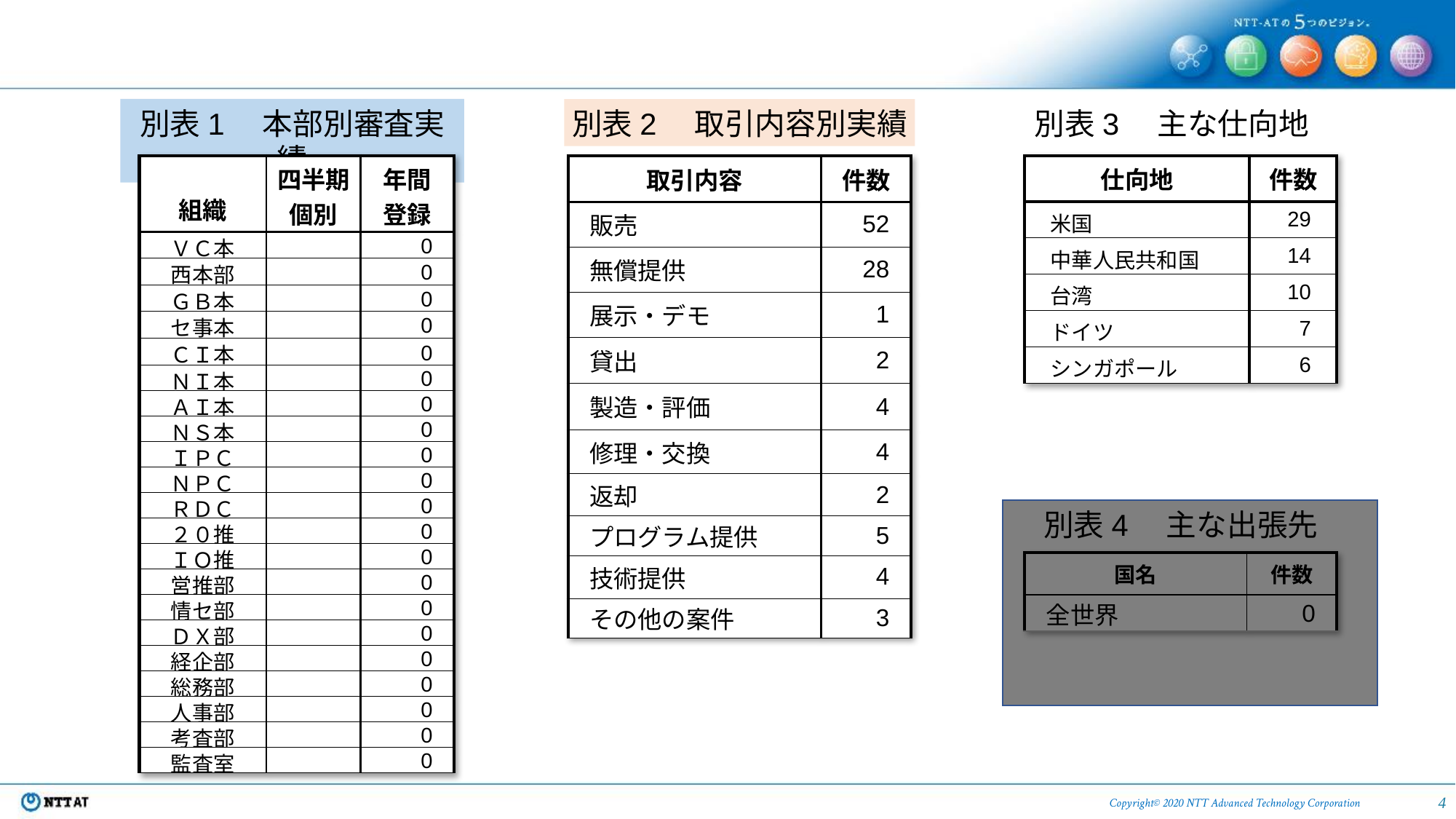

#
別表1　本部別審査実績
別表2　取引内容別実績
別表3　主な仕向地
| 組織 | 四半期 個別 | 年間 登録 |
| --- | --- | --- |
| ＶＣ本 |  | 0 |
| 西本部 |  | 0 |
| ＧＢ本 |  | 0 |
| セ事本 |  | 0 |
| ＣＩ本 |  | 0 |
| ＮＩ本 |  | 0 |
| ＡＩ本 |  | 0 |
| ＮＳ本 |  | 0 |
| ＩＰＣ |  | 0 |
| ＮＰＣ |  | 0 |
| ＲＤＣ |  | 0 |
| ２０推 |  | 0 |
| ＩＯ推 |  | 0 |
| 営推部 |  | 0 |
| 情セ部 |  | 0 |
| ＤＸ部 |  | 0 |
| 経企部 |  | 0 |
| 総務部 |  | 0 |
| 人事部 |  | 0 |
| 考査部 |  | 0 |
| 監査室 |  | 0 |
| 仕向地 | 件数 |
| --- | --- |
| 米国 | 29 |
| 中華人民共和国 | 14 |
| 台湾 | 10 |
| ドイツ | 7 |
| シンガポール | 6 |
| 取引内容 | 件数 |
| --- | --- |
| 販売 | 52 |
| 無償提供 | 28 |
| 展示・デモ | 1 |
| 貸出 | 2 |
| 製造・評価 | 4 |
| 修理・交換 | 4 |
| 返却 | 2 |
| プログラム提供 | 5 |
| 技術提供 | 4 |
| その他の案件 | 3 |

別表4　主な出張先
| 国名 | 件数 |
| --- | --- |
| 全世界 | 0 |